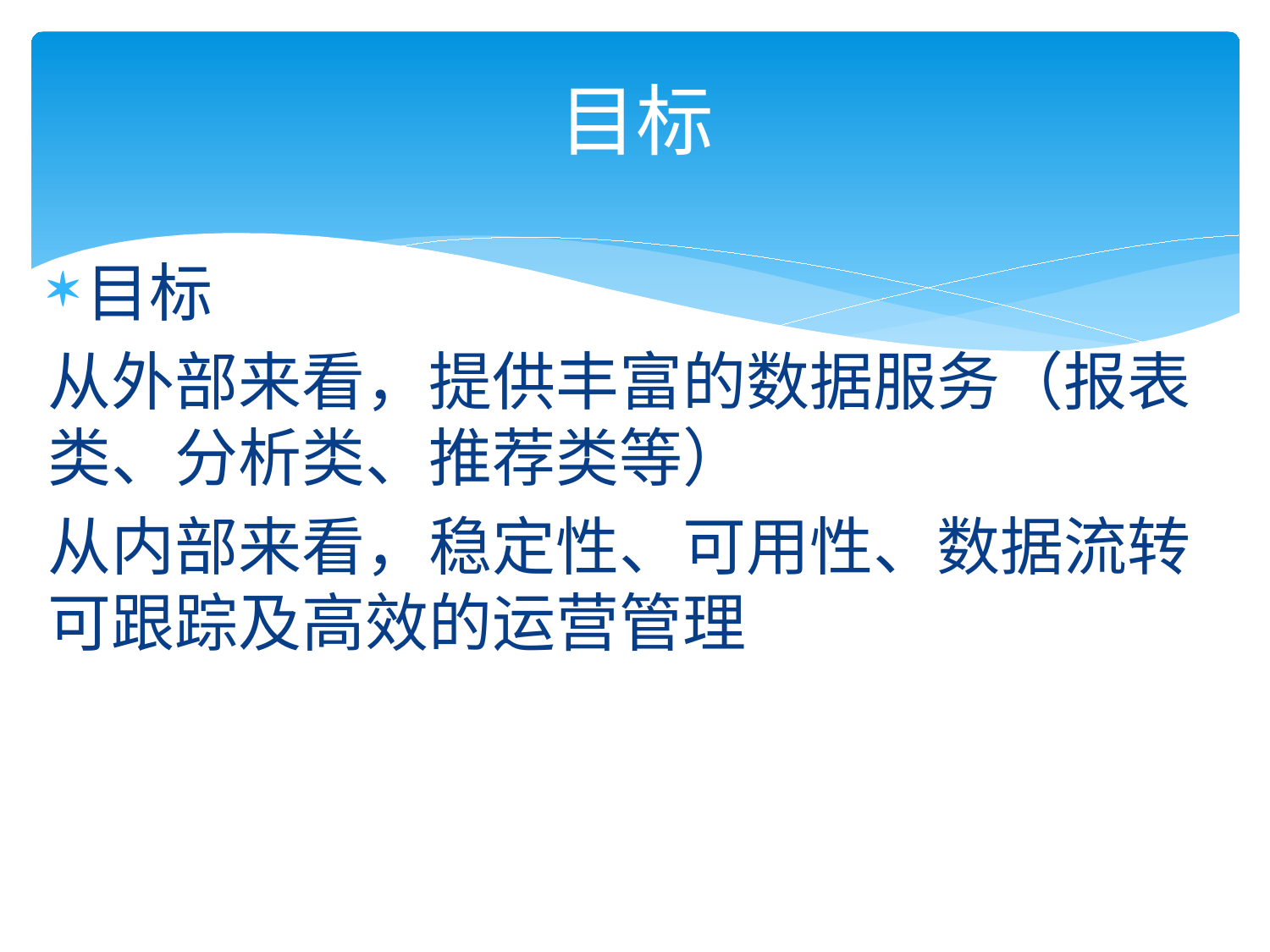

# 目标
目标
从外部来看，提供丰富的数据服务（报表类、分析类、推荐类等）
从内部来看，稳定性、可用性、数据流转可跟踪及高效的运营管理